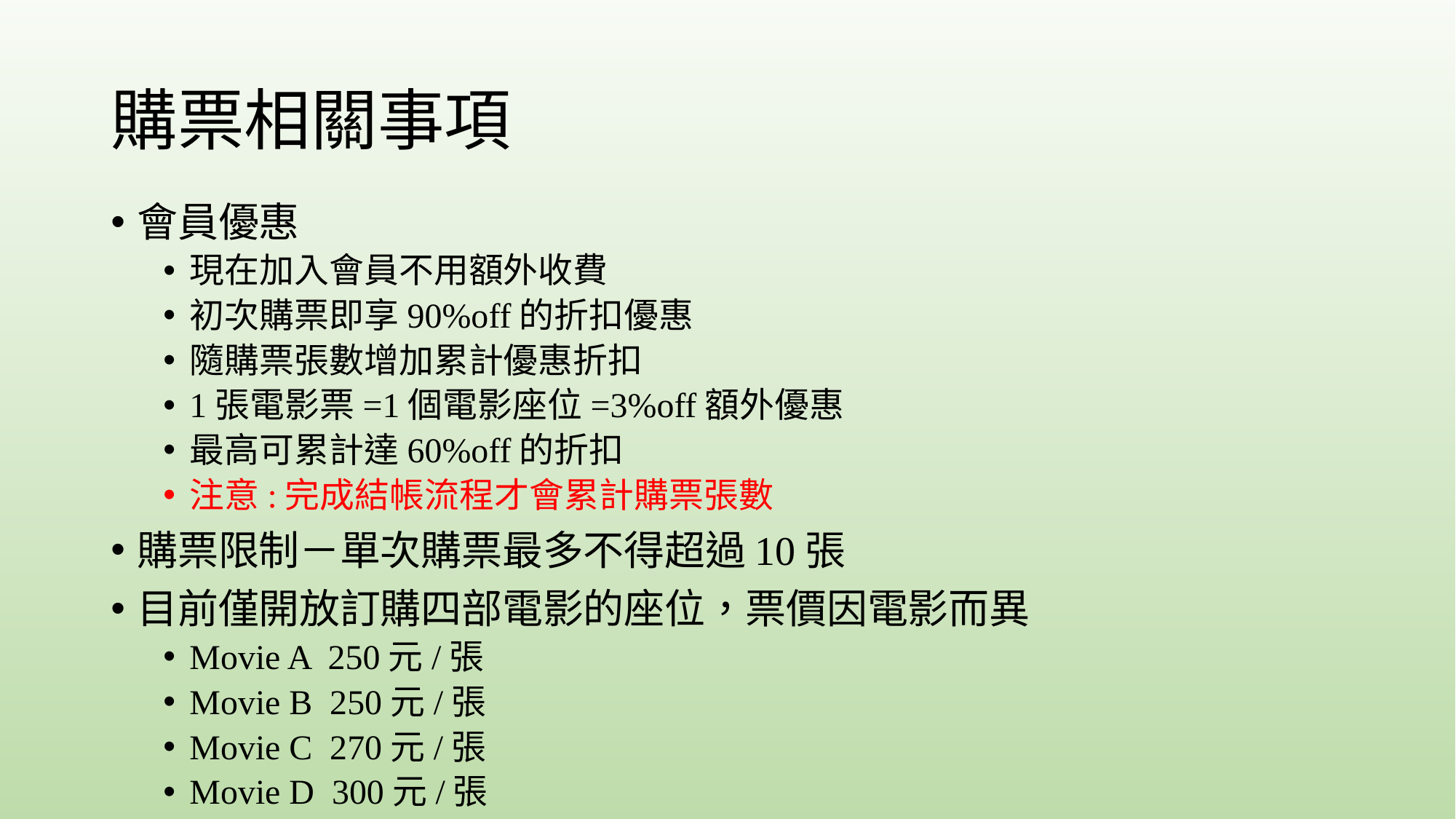

# 購票相關事項
會員優惠
現在加入會員不用額外收費
初次購票即享90%off的折扣優惠
隨購票張數增加累計優惠折扣
1張電影票=1個電影座位=3%off額外優惠
最高可累計達60%off的折扣
注意:完成結帳流程才會累計購票張數
購票限制－單次購票最多不得超過10張
目前僅開放訂購四部電影的座位，票價因電影而異
Movie A  250元/張
Movie B  250元/張
Movie C  270元/張
Movie D  300元/張